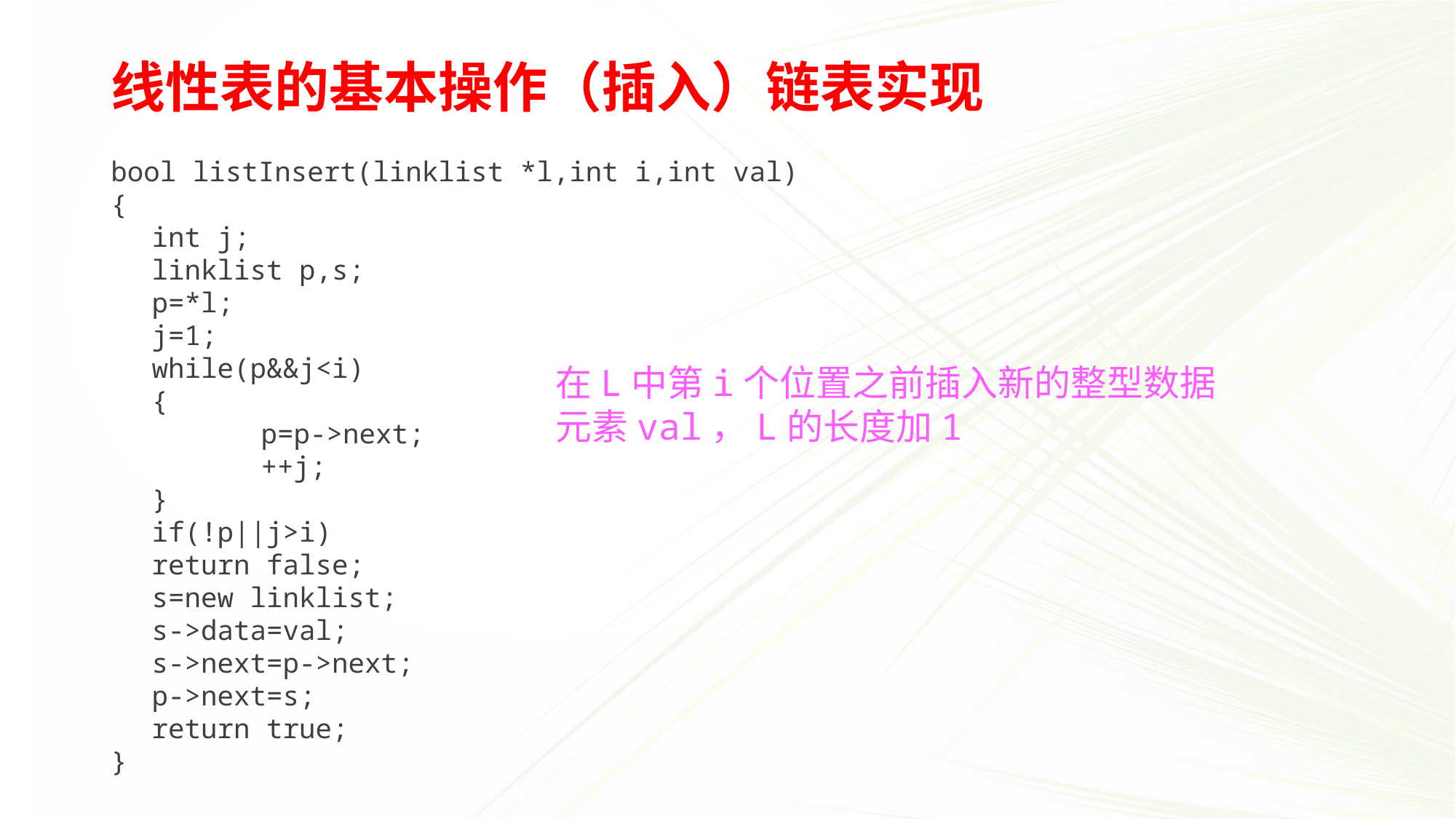

# 线性表的基本操作（插入）链表实现
bool listInsert(linklist *l,int i,int val)
{
	int j;
	linklist p,s;
	p=*l;
	j=1;
	while(p&&j<i)
	{
		p=p->next;
		++j;
	}
	if(!p||j>i)
	return false;
	s=new linklist;
	s->data=val;
	s->next=p->next;
	p->next=s;
	return true;
}
在L中第i个位置之前插入新的整型数据元素val，L的长度加1